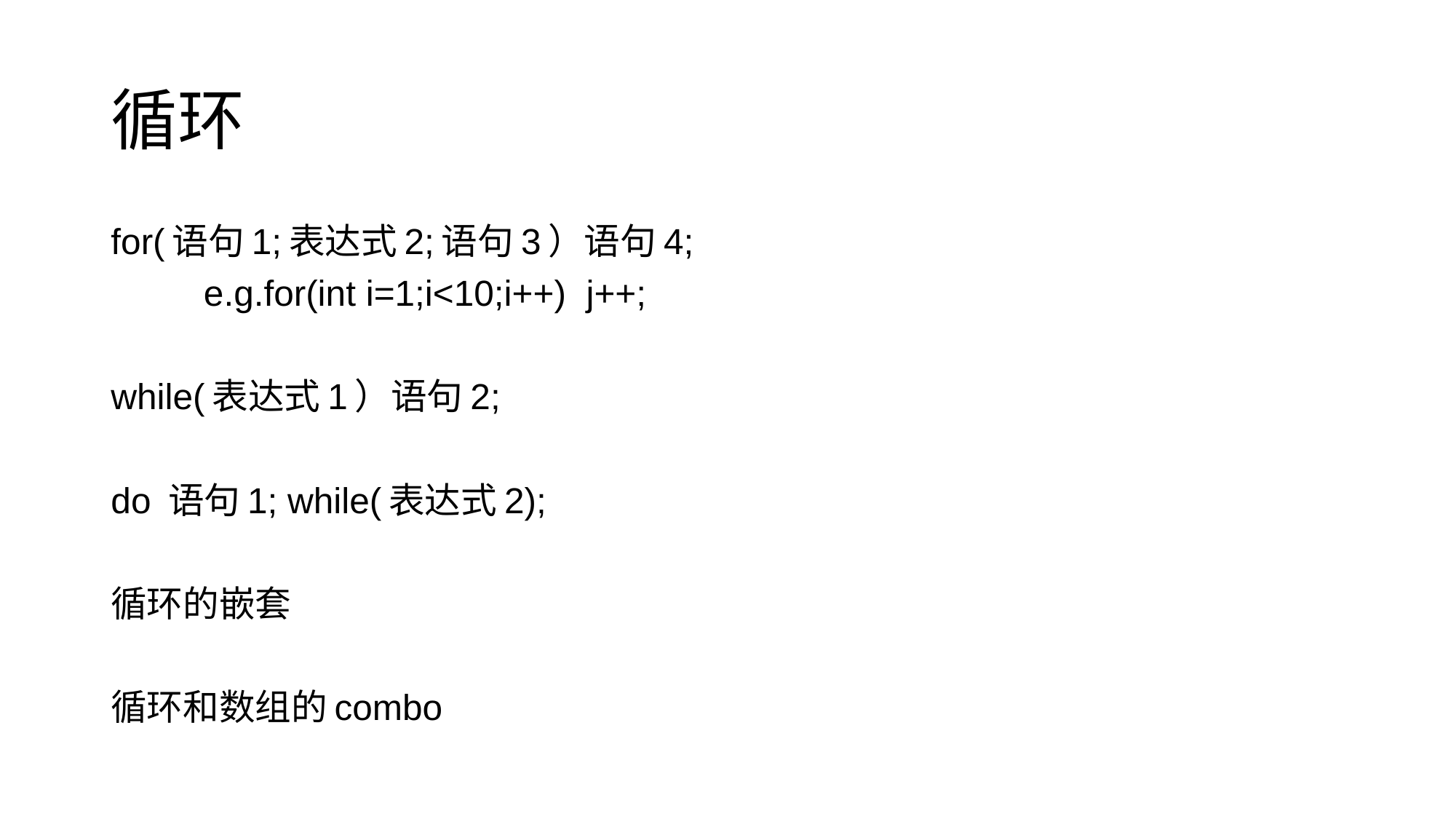

# 循环
for(语句1;表达式2;语句3）语句4;
	e.g.for(int i=1;i<10;i++)  j++;

while(表达式1）语句2;

do 语句1; while(表达式2);

循环的嵌套

循环和数组的combo